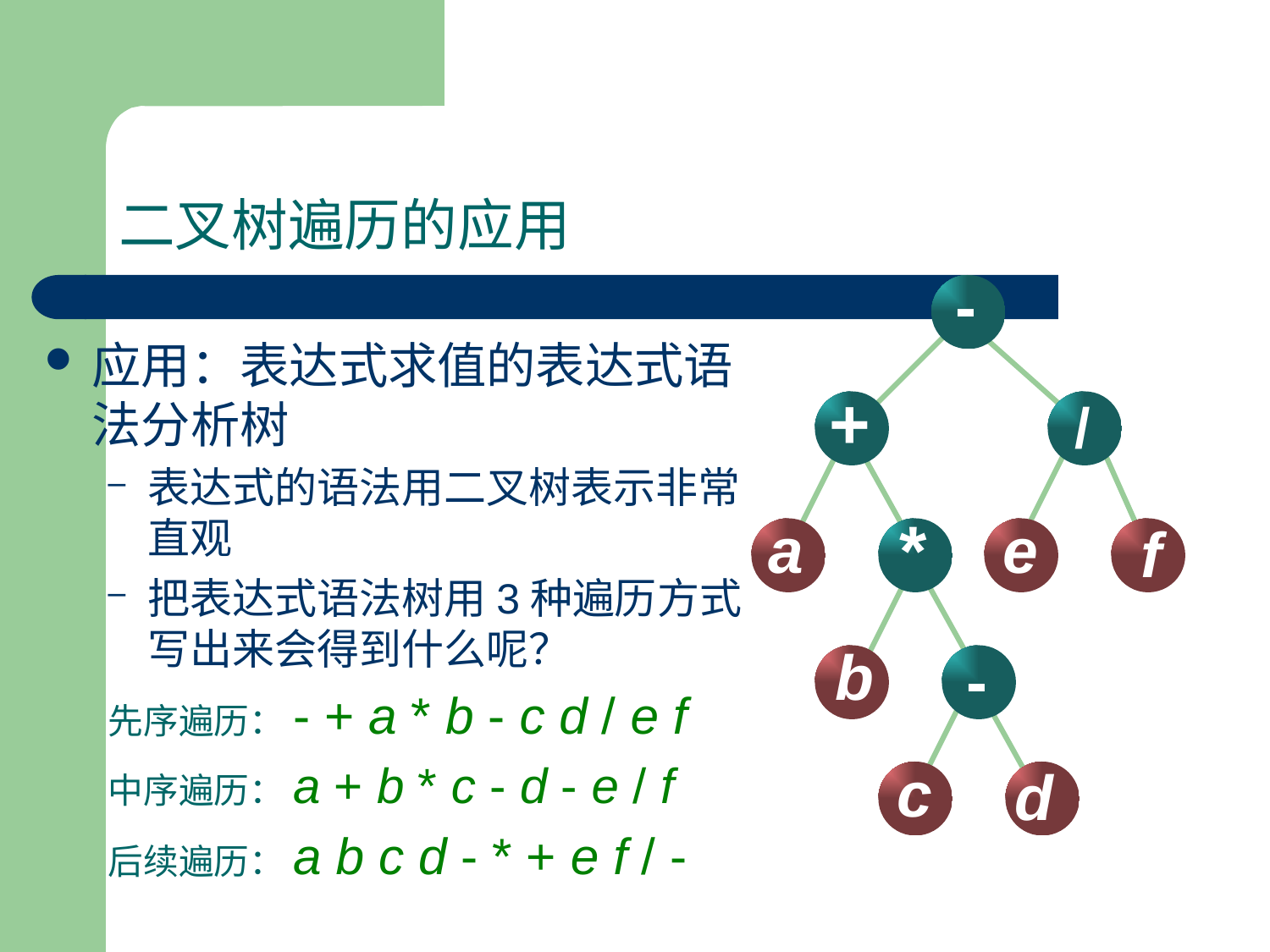

# 二叉树遍历的应用
-

应用：表达式求值的表达式语法分析树
表达式的语法用二叉树表示非常直观
把表达式语法树用3种遍历方式写出来会得到什么呢？
先序遍历：- + a * b - c d / e f
中序遍历：a + b * c - d - e / f
后续遍历：a b c d - * + e f / -

+
/

*
a
e
f

b
-

c
d